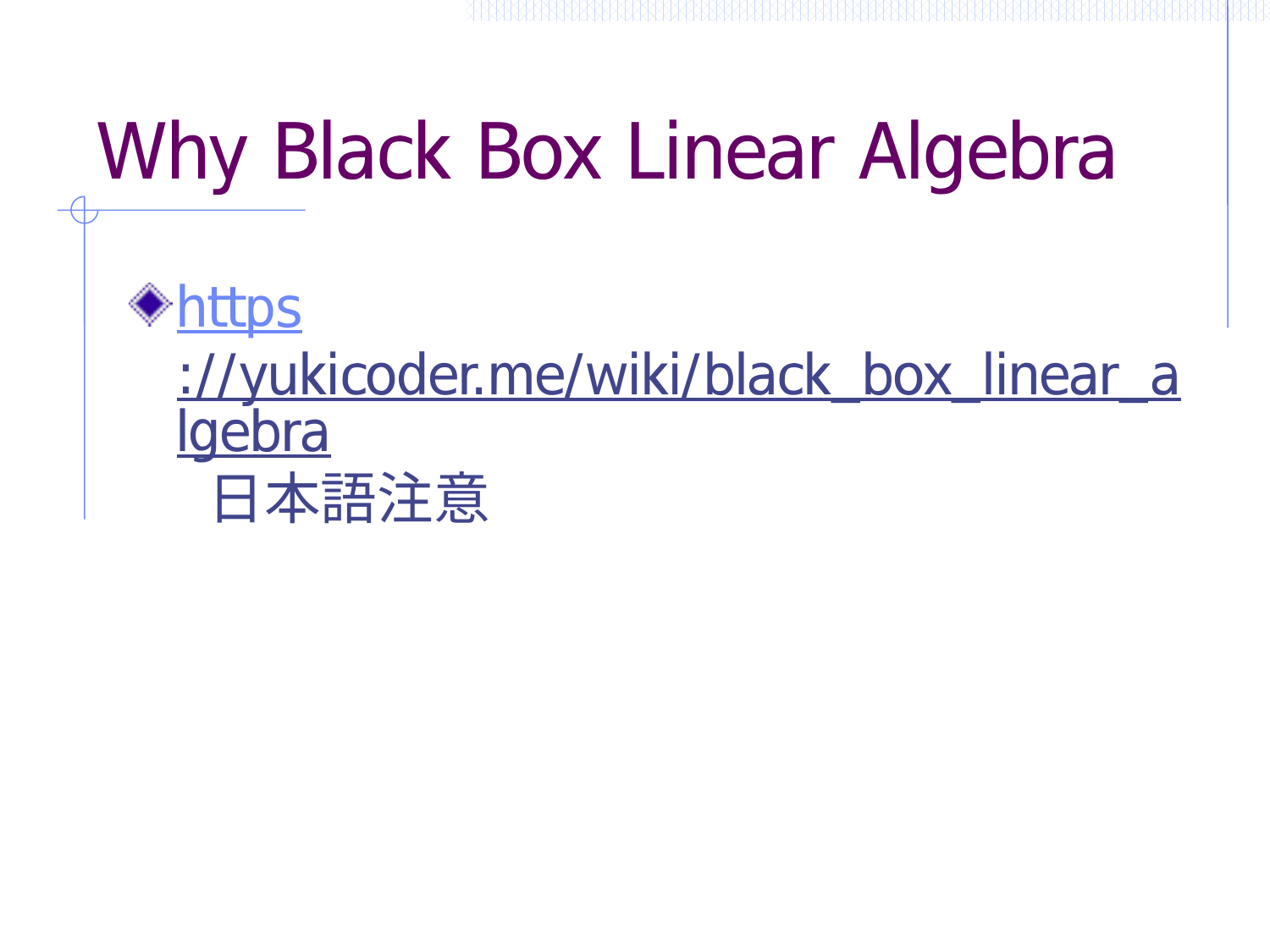

# Why Black Box Linear Algebra
https://yukicoder.me/wiki/black_box_linear_algebra 日本語注意